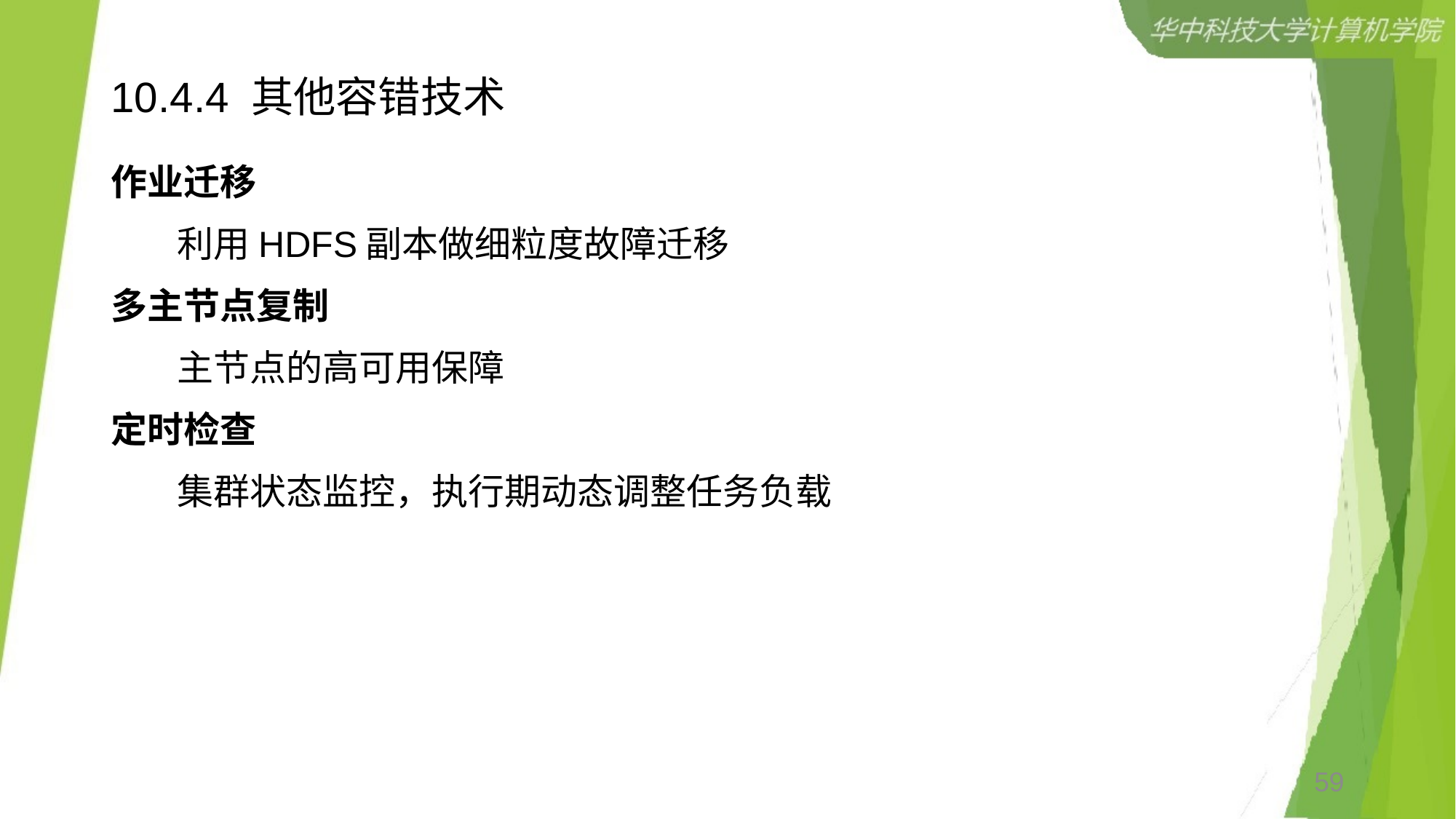

# 10.4.4 其他容错技术
作业迁移
       利用HDFS副本做细粒度故障迁移
多主节点复制
       主节点的高可用保障
定时检查
       集群状态监控，执行期动态调整任务负载

59